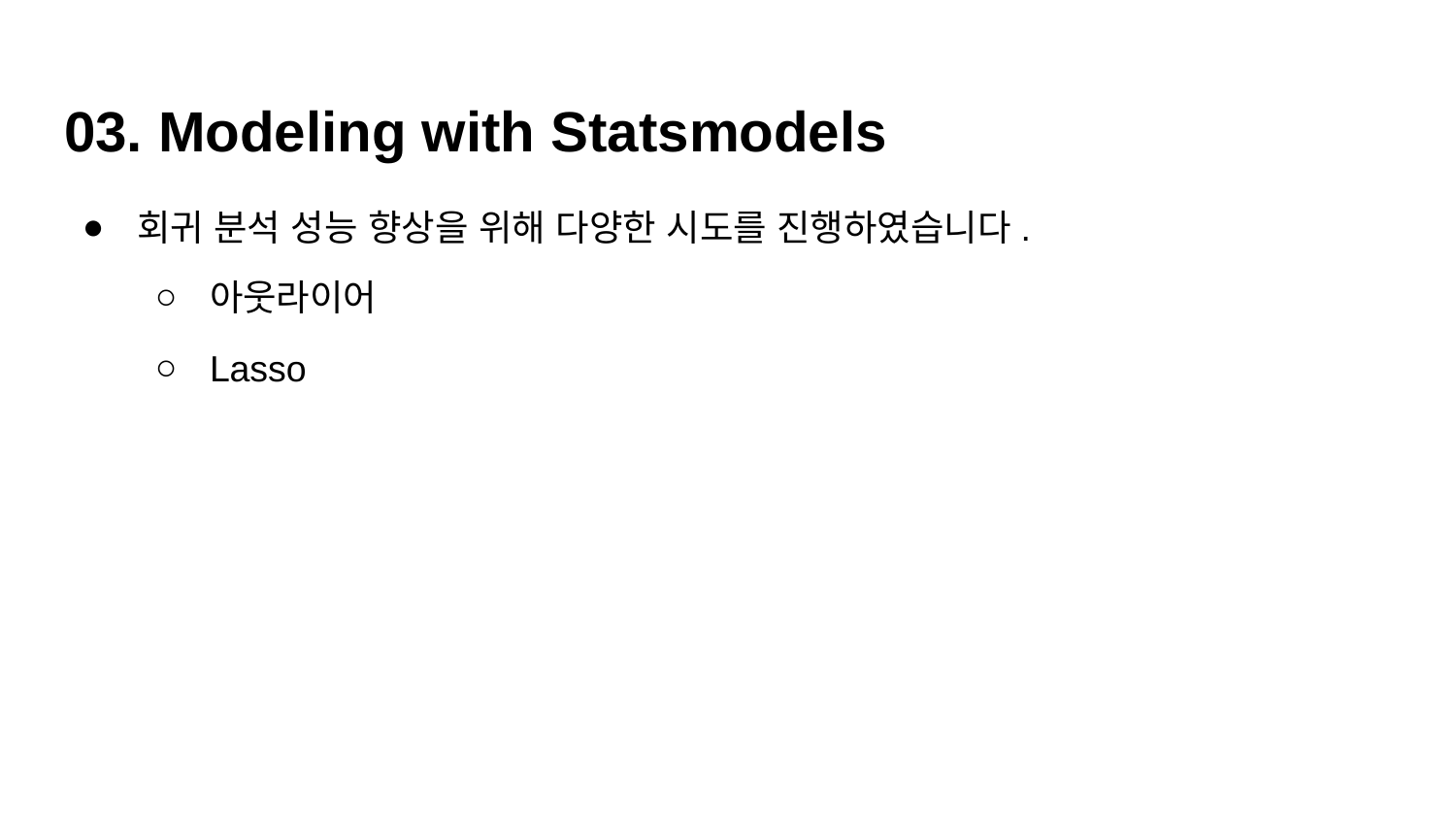

# 03. Modeling with Statsmodels
회귀 분석 성능 향상을 위해 다양한 시도를 진행하였습니다.
아웃라이어
Lasso